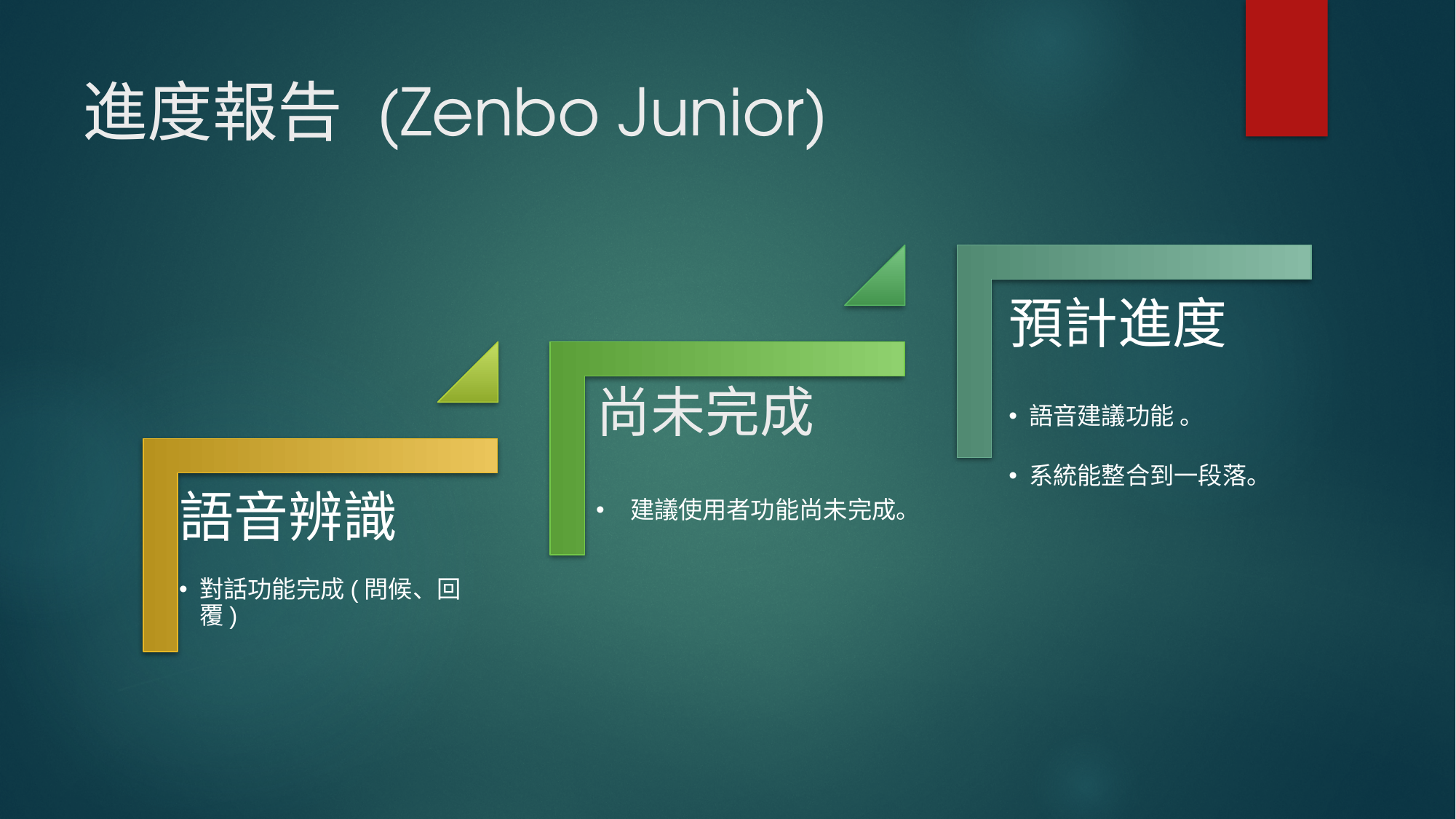

# 進度報告 (Zenbo Junior)

預計進度

語音建議功能 。

系統能整合到一段落。

語音辨識

對話功能完成(問候、回覆)

尚未完成

建議使用者功能尚未完成。